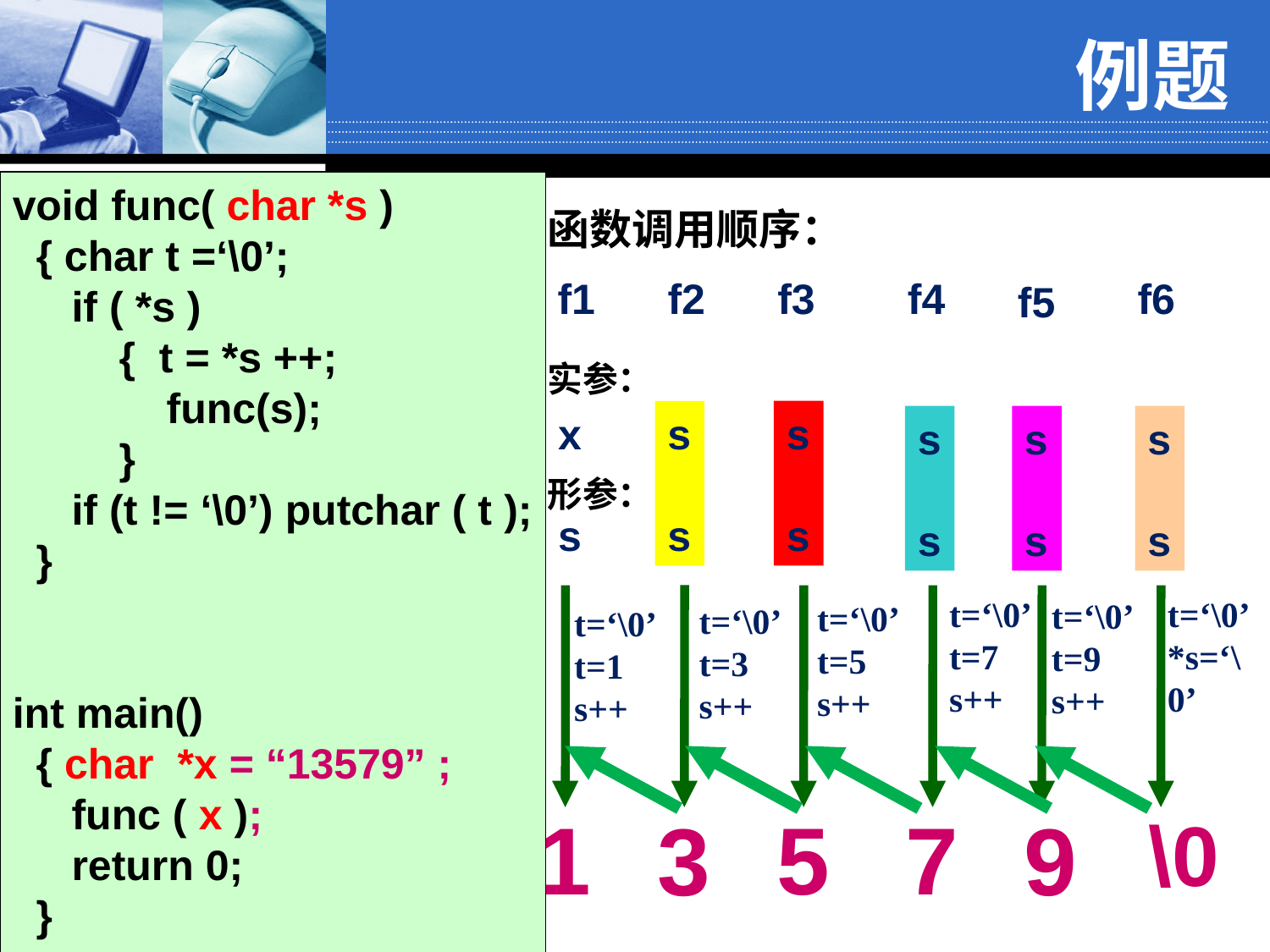

例题
void func( char *s )
  { char t =‘\0’;
     if ( *s )
         {  t = *s ++;
             func(s);
         }
     if (t != ‘\0’) putchar ( t );
  }

int main()
  { char  *x = “13579” ;
     func ( x );
     return 0;
  }
函数调用顺序：
f1
f2
f3
f4
f6
f5
实参：
s

s
x

s
s

s
s

s
s

s
s

s
形参：
t=‘\0’
t=7
s++
t=‘\0’
*s=‘\0’
t=‘\0’
t=9
s++
t=‘\0’
t=5
s++
t=‘\0’
t=3
s++
t=‘\0’
t=1
s++

1
5
7
3
9
\0